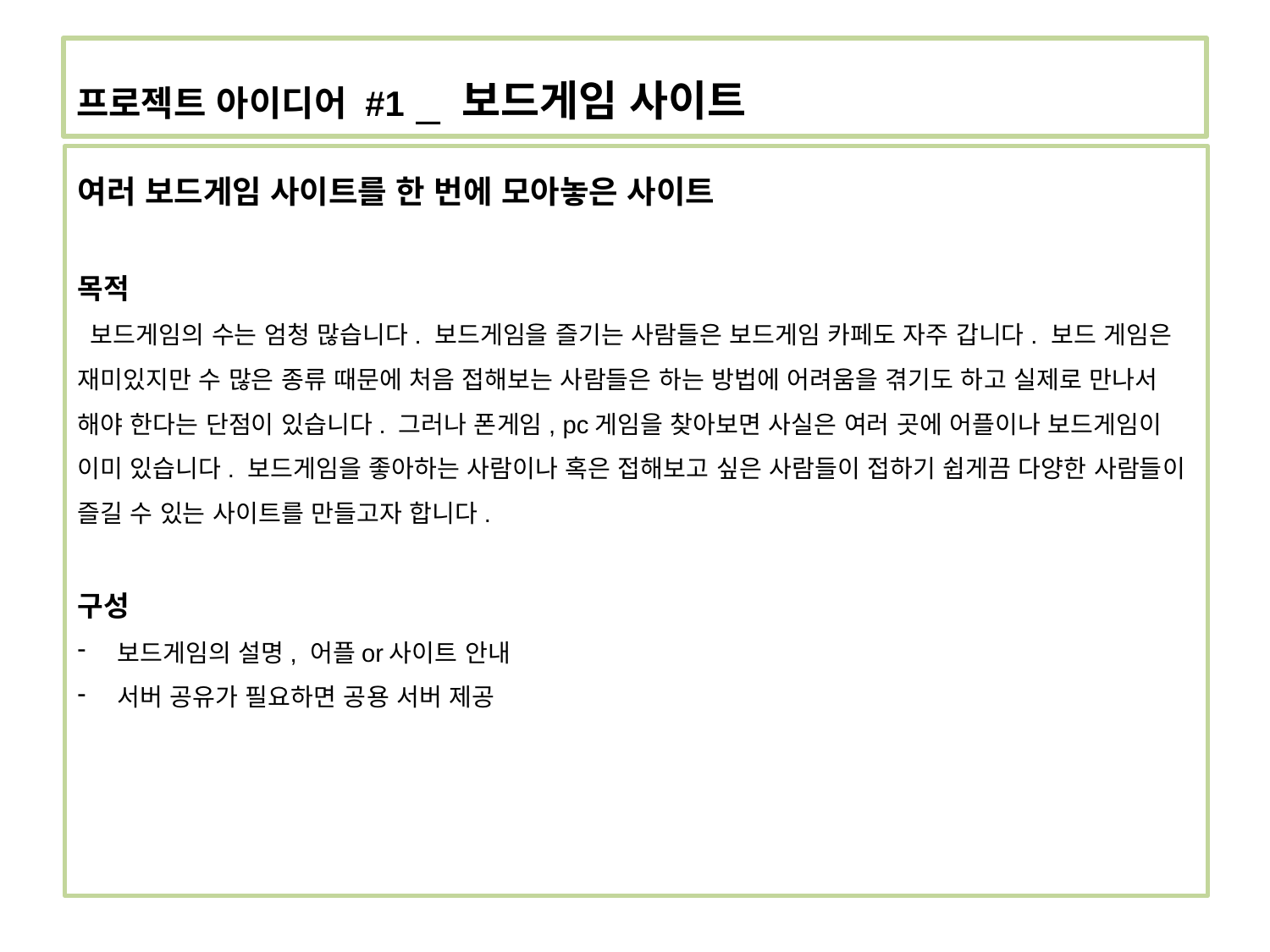

# 프로젝트 아이디어 #1 _ 보드게임 사이트
여러 보드게임 사이트를 한 번에 모아놓은 사이트

목적
 보드게임의 수는 엄청 많습니다. 보드게임을 즐기는 사람들은 보드게임 카페도 자주 갑니다. 보드 게임은 재미있지만 수 많은 종류 때문에 처음 접해보는 사람들은 하는 방법에 어려움을 겪기도 하고 실제로 만나서 해야 한다는 단점이 있습니다. 그러나 폰게임, pc게임을 찾아보면 사실은 여러 곳에 어플이나 보드게임이 이미 있습니다. 보드게임을 좋아하는 사람이나 혹은 접해보고 싶은 사람들이 접하기 쉽게끔 다양한 사람들이 즐길 수 있는 사이트를 만들고자 합니다.

구성
보드게임의 설명, 어플or사이트 안내
서버 공유가 필요하면 공용 서버 제공